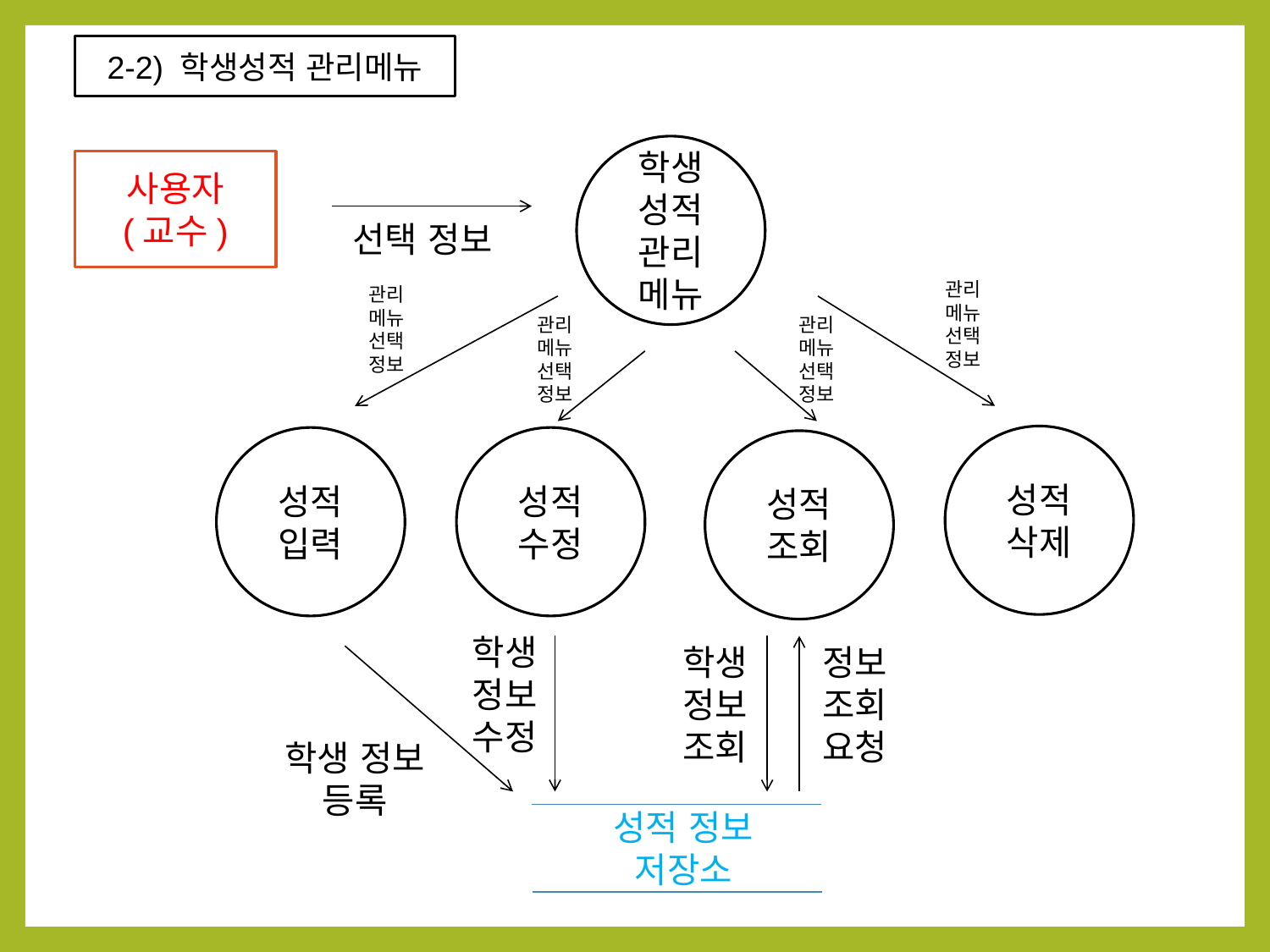

2-2) 학생성적 관리메뉴
학생
성적
관리
메뉴
사용자
(교수)
선택 정보
관리
메뉴
선택
정보
관리
메뉴
선택
정보
관리
메뉴
선택
정보
관리
메뉴
선택
정보
성적
삭제
성적
입력
성적
수정
성적
조회
학생
정보
수정
학생
정보
조회
정보
조회
요청
학생 정보
등록
성적 정보
저장소